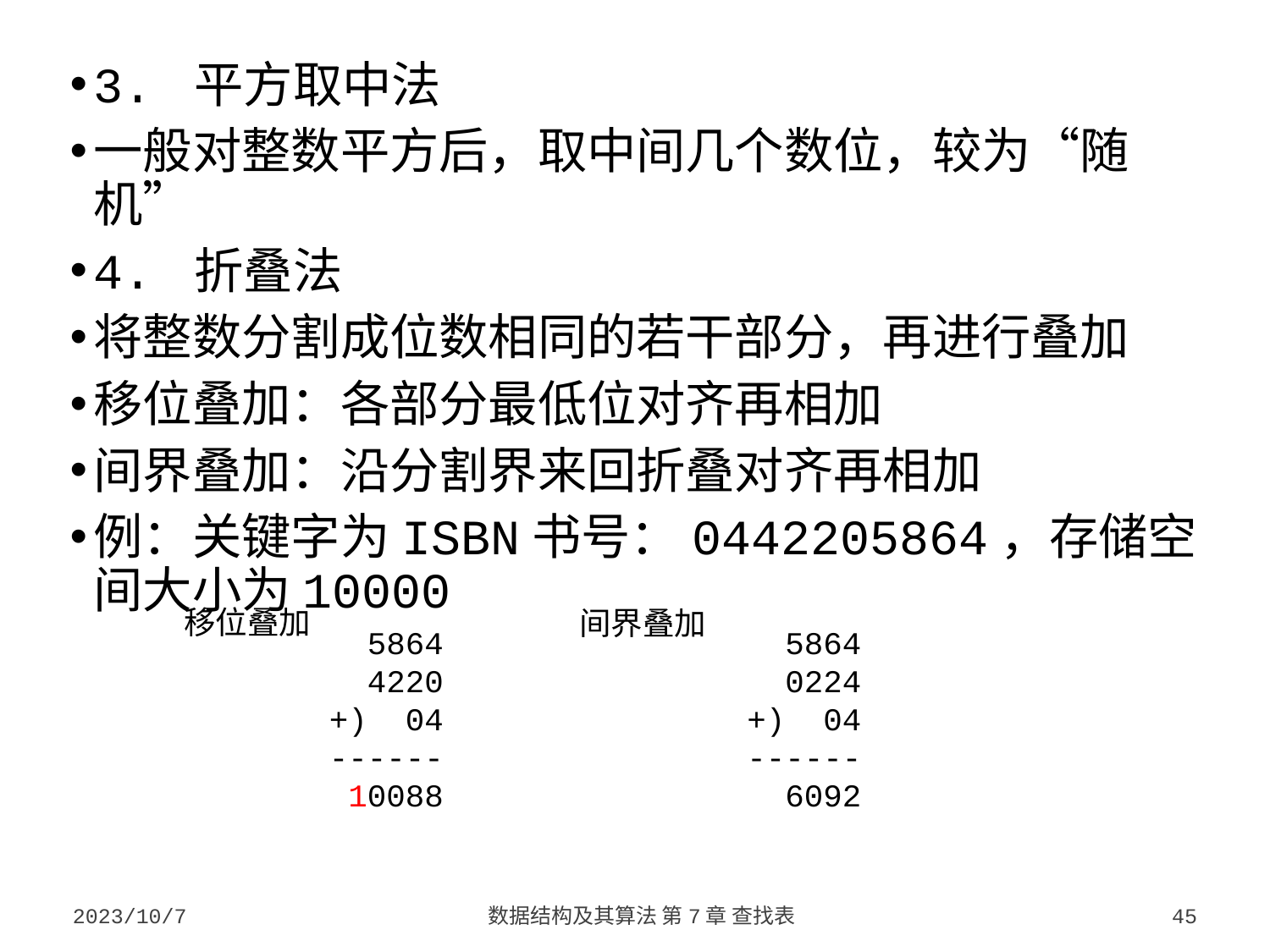

3. 平方取中法
一般对整数平方后，取中间几个数位，较为“随机”
4. 折叠法
将整数分割成位数相同的若干部分，再进行叠加
移位叠加：各部分最低位对齐再相加
间界叠加：沿分割界来回折叠对齐再相加
例：关键字为ISBN书号：0442205864，存储空间大小为10000
移位叠加
间界叠加
5864
4220
+)  04
------
10088
5864
0224
+)  04
------
6092
2023/10/7
数据结构及其算法 第7章 查找表
45